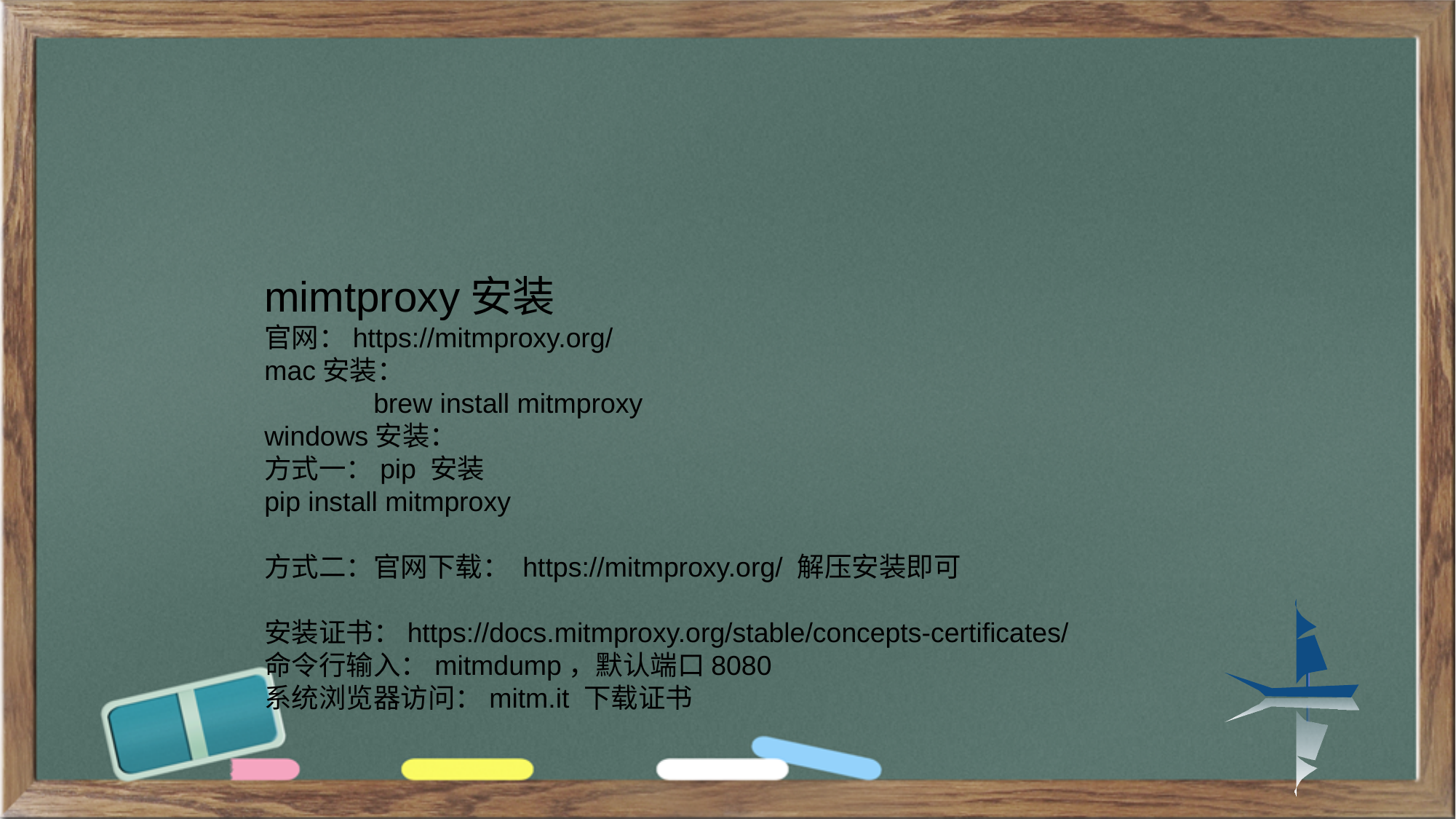

mimtproxy安装
官网：https://mitmproxy.org/
mac安装：
	brew install mitmproxy
windows安装：
方式一：pip 安装
pip install mitmproxy

方式二：官网下载： https://mitmproxy.org/ 解压安装即可

安装证书：https://docs.mitmproxy.org/stable/concepts-certificates/
命令行输入：mitmdump，默认端口8080
系统浏览器访问：mitm.it 下载证书